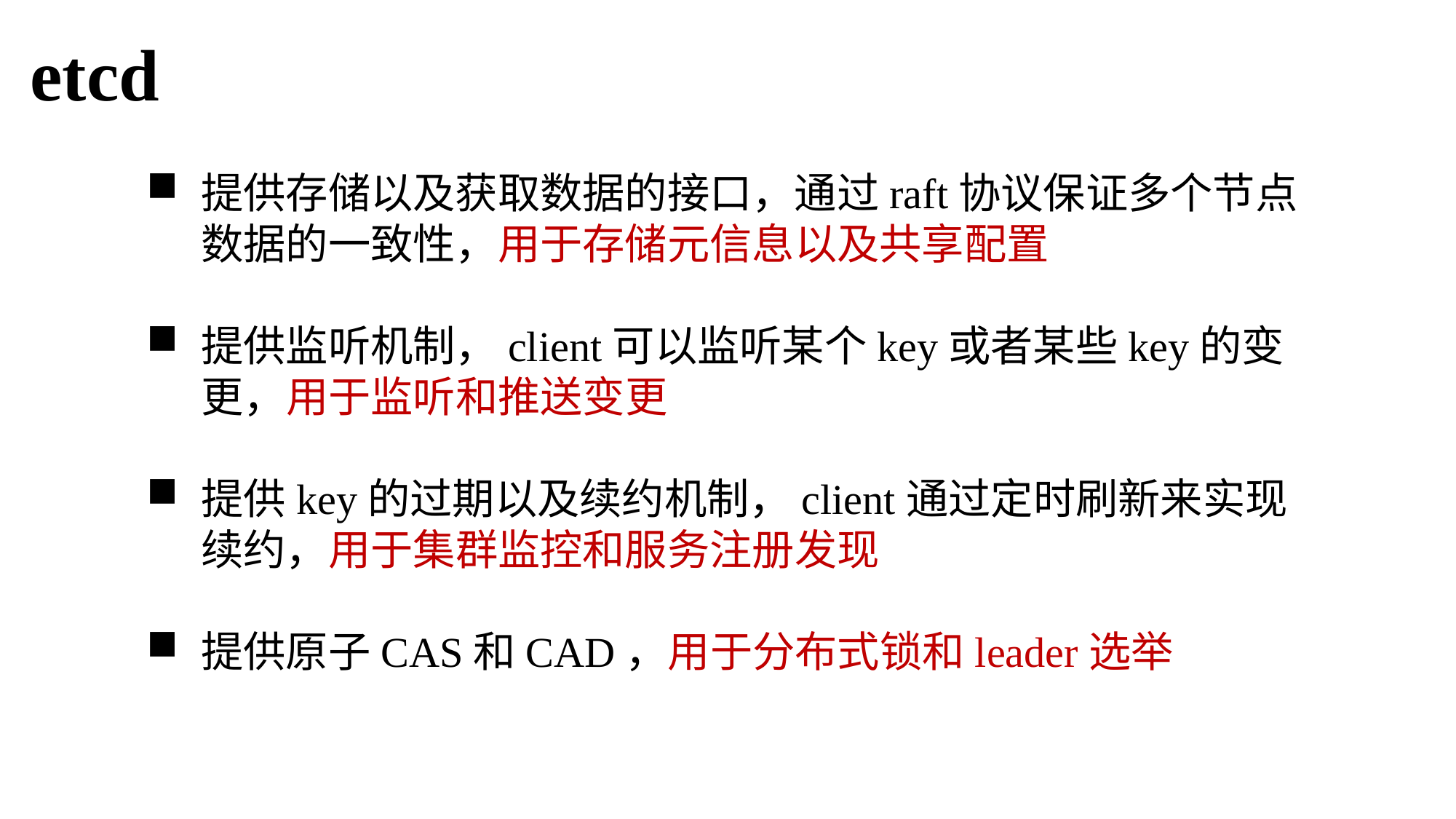

etcd
提供存储以及获取数据的接口，通过raft协议保证多个节点数据的一致性，用于存储元信息以及共享配置

提供监听机制，client可以监听某个key或者某些key的变更，用于监听和推送变更

提供key的过期以及续约机制，client通过定时刷新来实现续约，用于集群监控和服务注册发现

提供原子CAS和CAD，用于分布式锁和leader选举